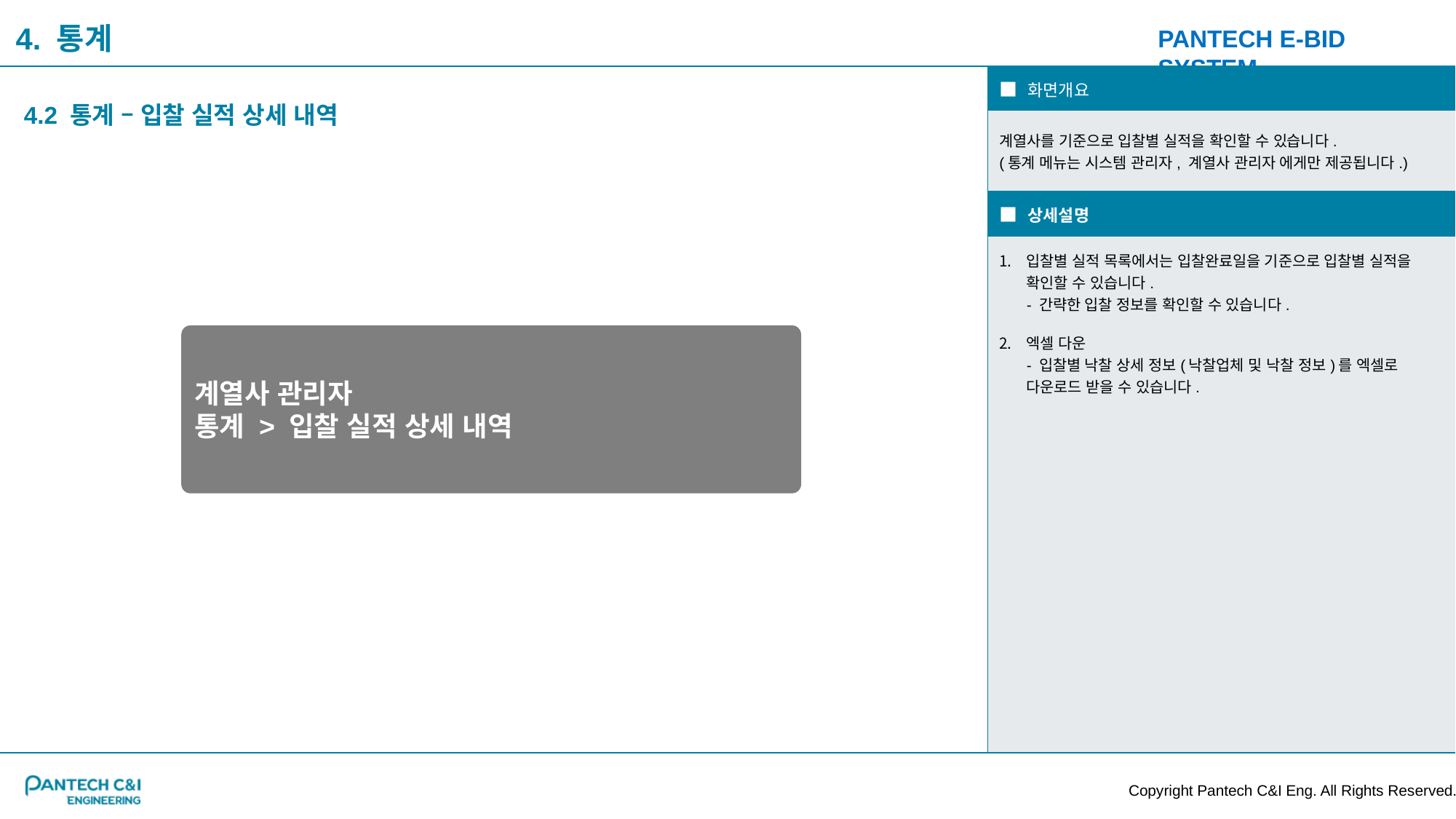

4. 통계
| ■ 화면개요 |
| --- |
| 계열사를 기준으로 입찰별 실적을 확인할 수 있습니다. (통계 메뉴는 시스템 관리자, 계열사 관리자 에게만 제공됩니다.) |
| ■ 상세설명 |
| 입찰별 실적 목록에서는 입찰완료일을 기준으로 입찰별 실적을 확인할 수 있습니다. - 간략한 입찰 정보를 확인할 수 있습니다. 엑셀 다운 - 입찰별 낙찰 상세 정보(낙찰업체 및 낙찰 정보)를 엑셀로 다운로드 받을 수 있습니다. |
4.2 통계 – 입찰 실적 상세 내역
계열사 관리자
통계 > 입찰 실적 상세 내역